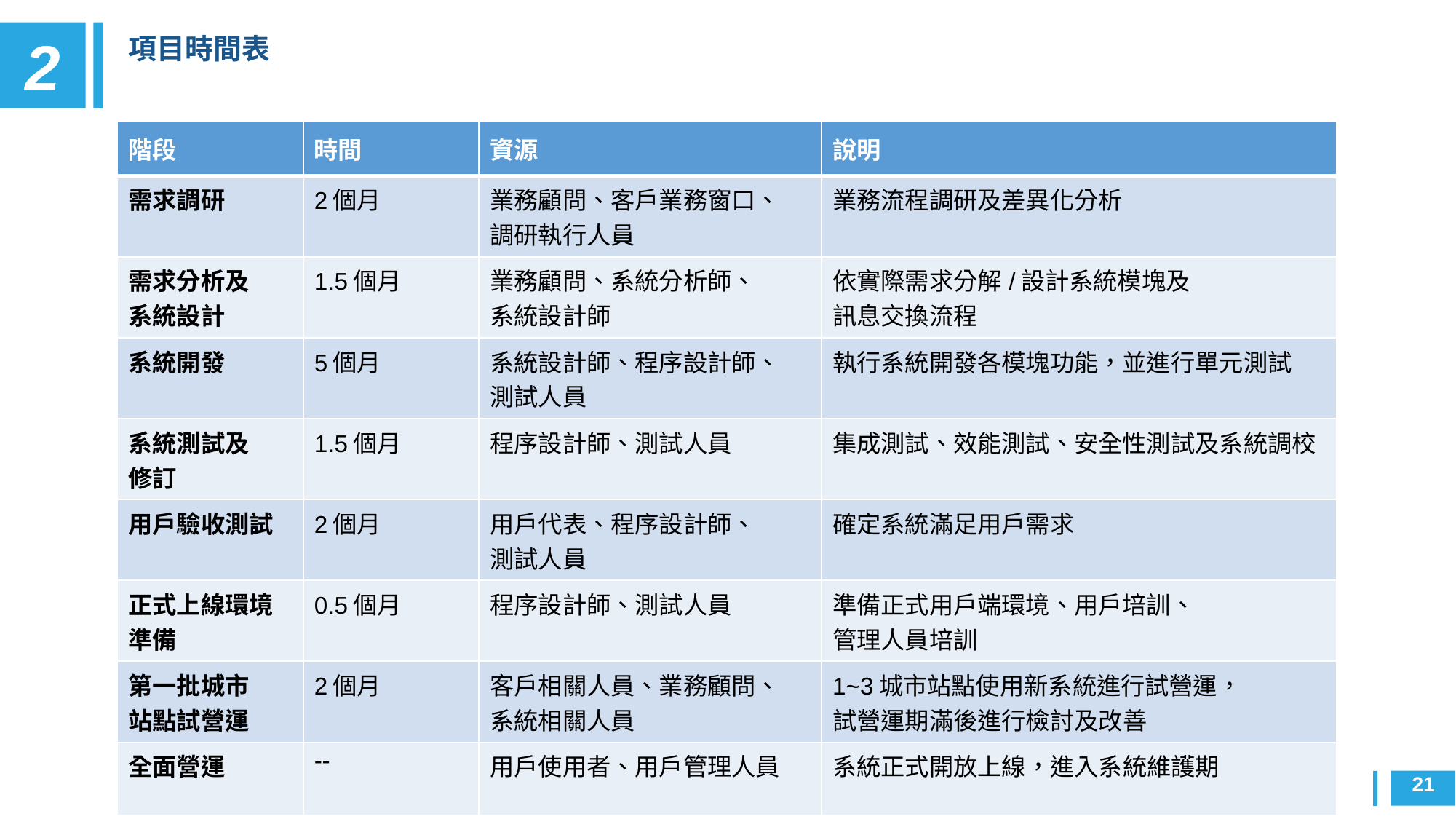

項目時間表

| 階段 | 時間 | 資源 | 說明 |
| --- | --- | --- | --- |
| 需求調研 | 2個月 | 業務顧問、客戶業務窗口、 調研執行人員 | 業務流程調研及差異化分析 |
| 需求分析及 系統設計 | 1.5個月 | 業務顧問、系統分析師、 系統設計師 | 依實際需求分解/設計系統模塊及 訊息交換流程 |
| 系統開發 | 5個月 | 系統設計師、程序設計師、 測試人員 | 執行系統開發各模塊功能，並進行單元測試 |
| 系統測試及 修訂 | 1.5個月 | 程序設計師、測試人員 | 集成測試、效能測試、安全性測試及系統調校 |
| 用戶驗收測試 | 2個月 | 用戶代表、程序設計師、 測試人員 | 確定系統滿足用戶需求 |
| 正式上線環境準備 | 0.5個月 | 程序設計師、測試人員 | 準備正式用戶端環境、用戶培訓、 管理人員培訓 |
| 第一批城市 站點試營運 | 2個月 | 客戶相關人員、業務顧問、 系統相關人員 | 1~3城市站點使用新系統進行試營運， 試營運期滿後進行檢討及改善 |
| 全面營運 | -- | 用戶使用者、用戶管理人員 | 系統正式開放上線，進入系統維護期 |